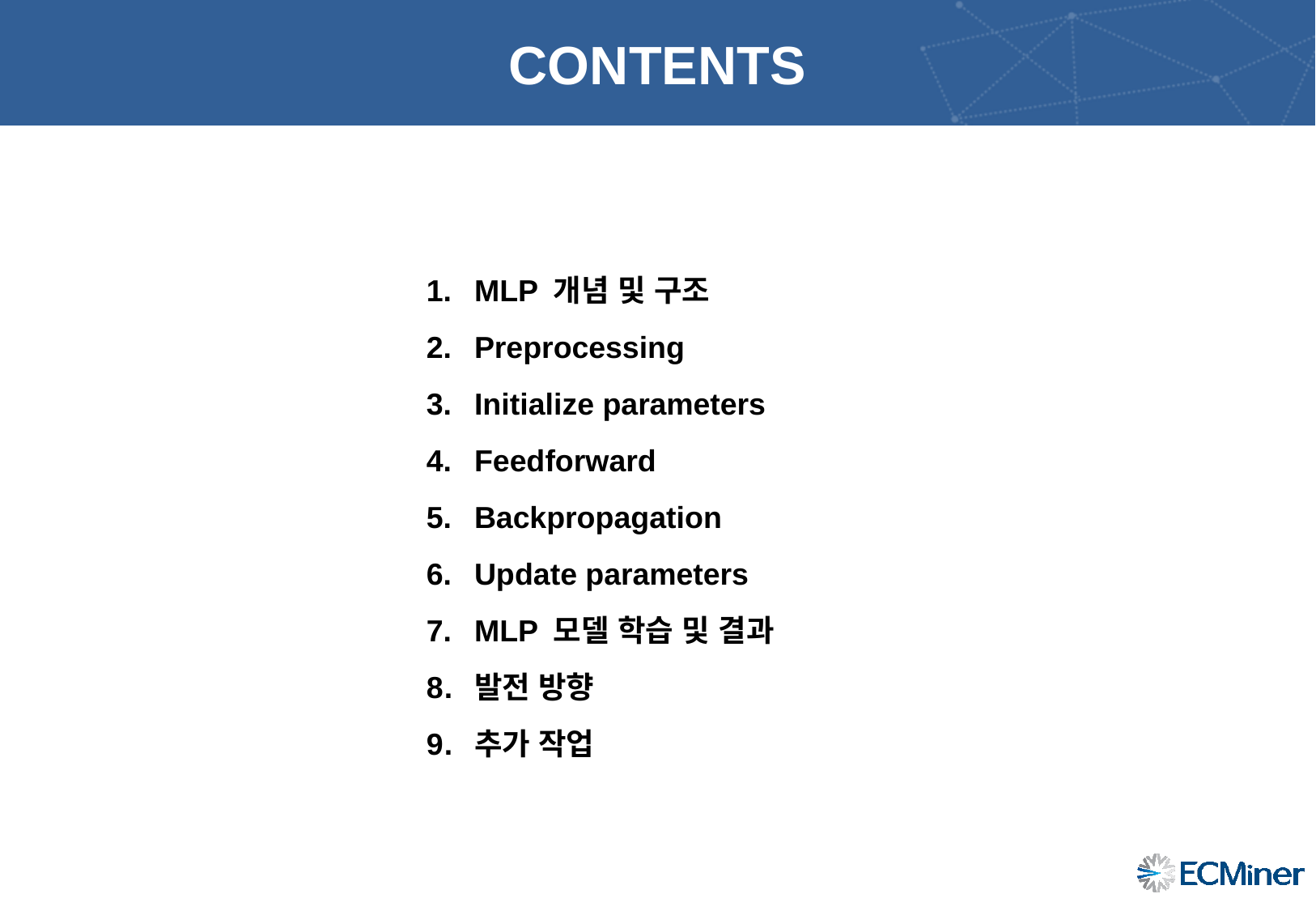

MLP 개념 및 구조
Preprocessing
Initialize parameters
Feedforward
Backpropagation
Update parameters
MLP 모델 학습 및 결과
발전 방향
추가 작업